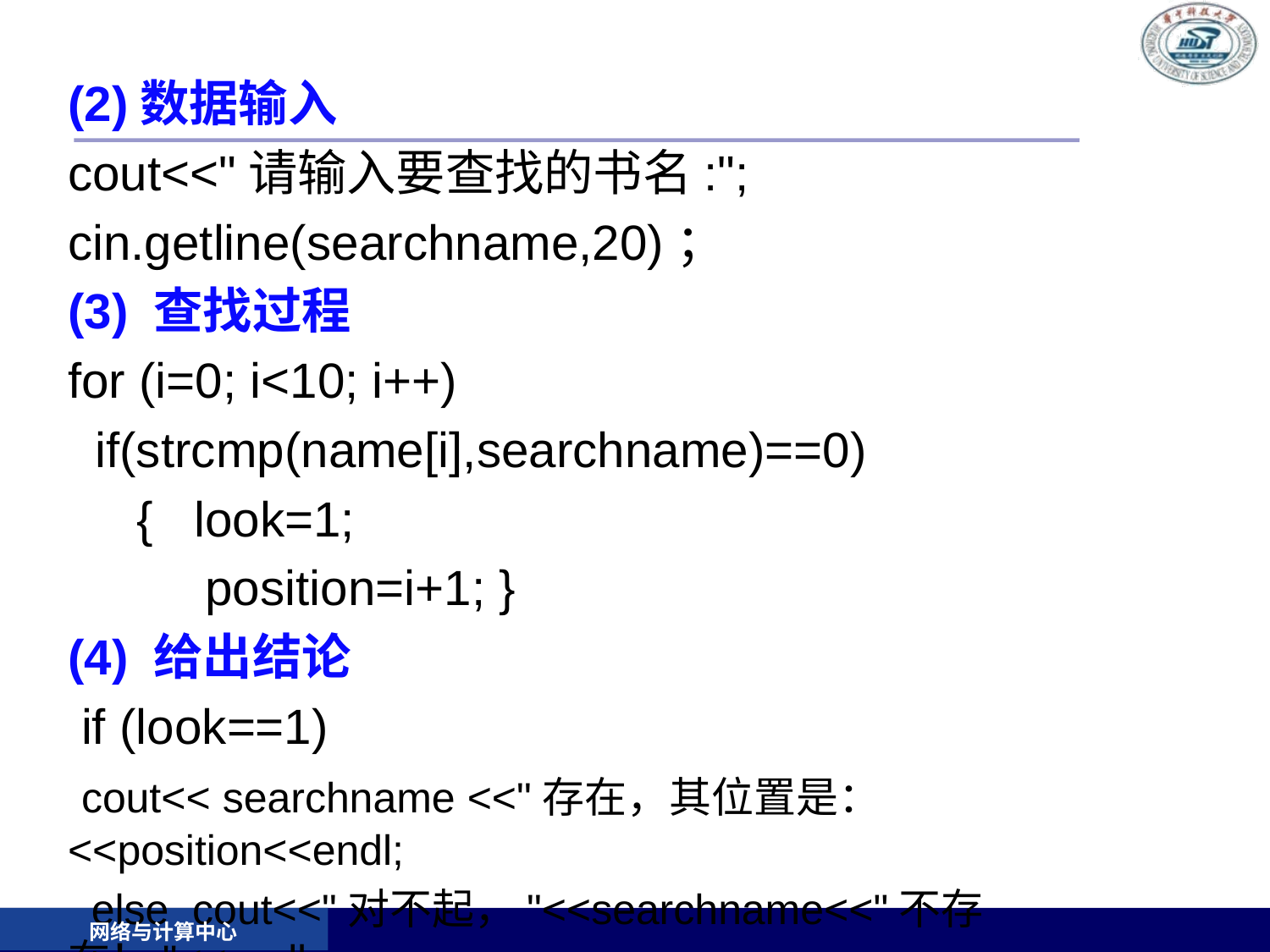

(2)数据输入
cout<<"请输入要查找的书名:";
cin.getline(searchname,20)；
(3) 查找过程
for (i=0; i<10; i++)
  if(strcmp(name[i],searchname)==0)
     {   look=1;
          position=i+1; }
(4) 给出结论
 if (look==1)
 cout<< searchname <<"存在，其位置是：<<position<<endl;
  else  cout<<"对不起，"<<searchname<<"不存在！"<<endl;
网络与计算中心